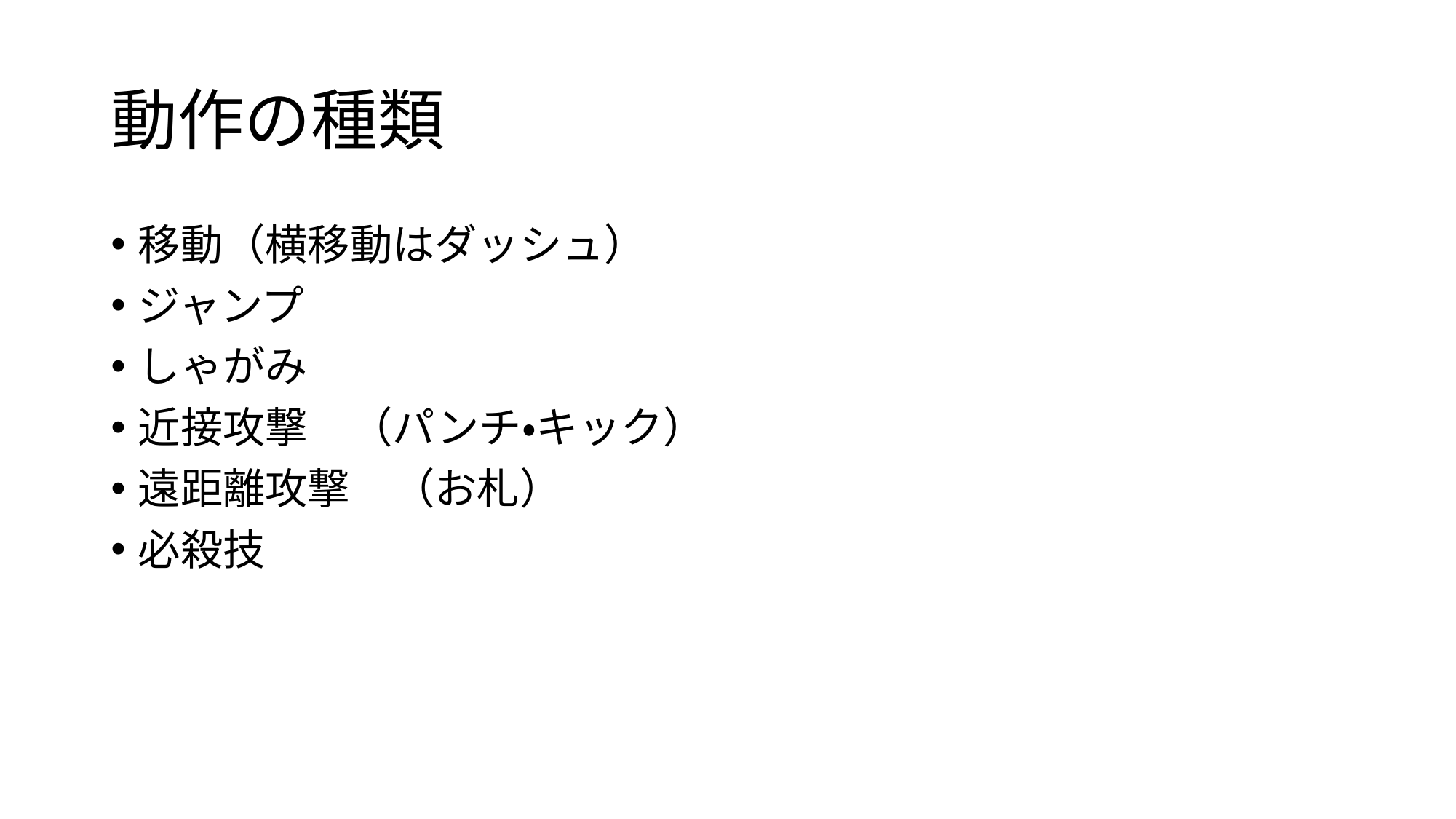

# 動作の種類
移動（横移動はダッシュ）
ジャンプ
しゃがみ
近接攻撃　（パンチ・キック）
遠距離攻撃　（お札）
必殺技